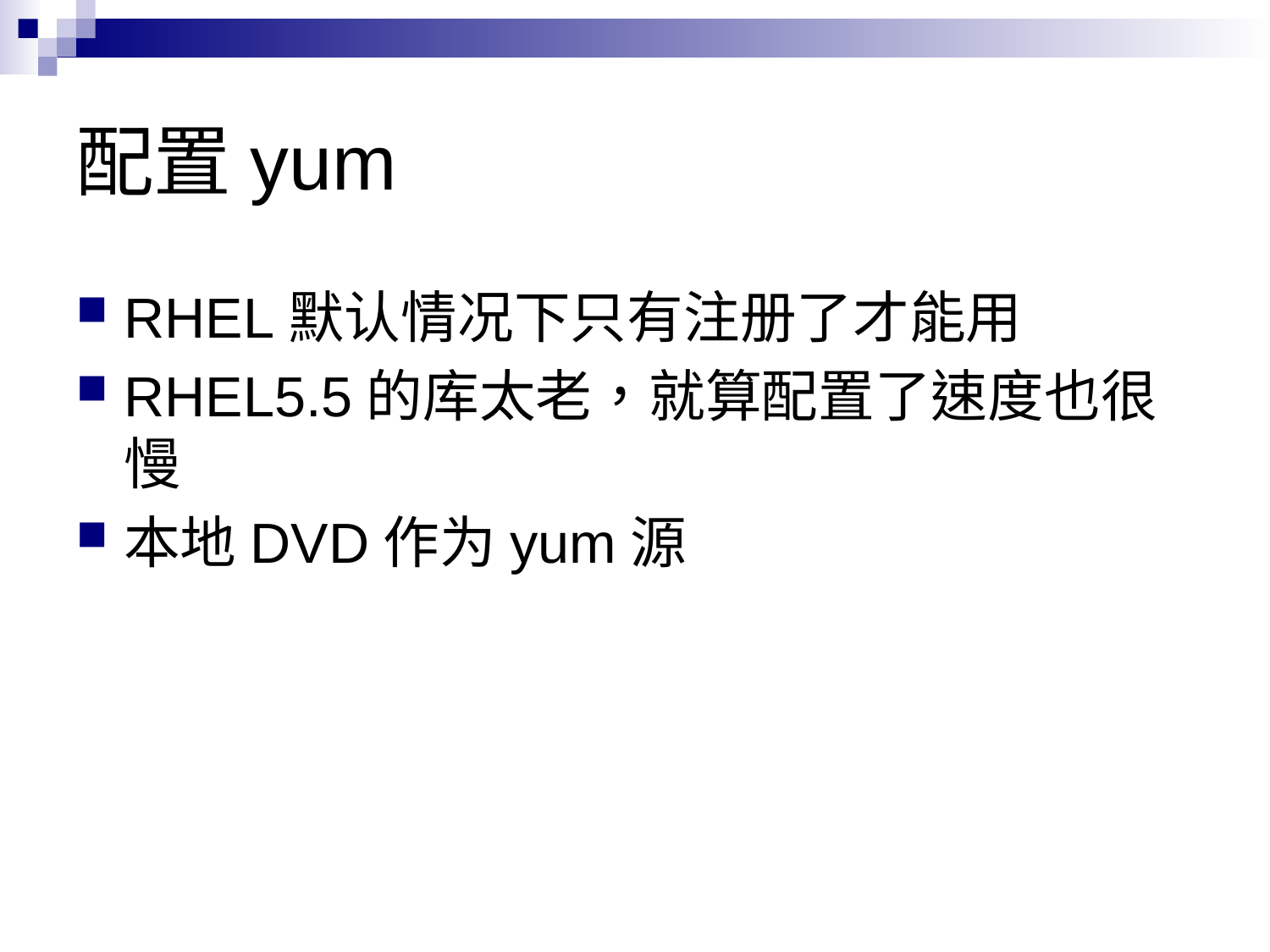

# 配置yum
RHEL默认情况下只有注册了才能用
RHEL5.5的库太老，就算配置了速度也很慢
本地DVD作为yum源